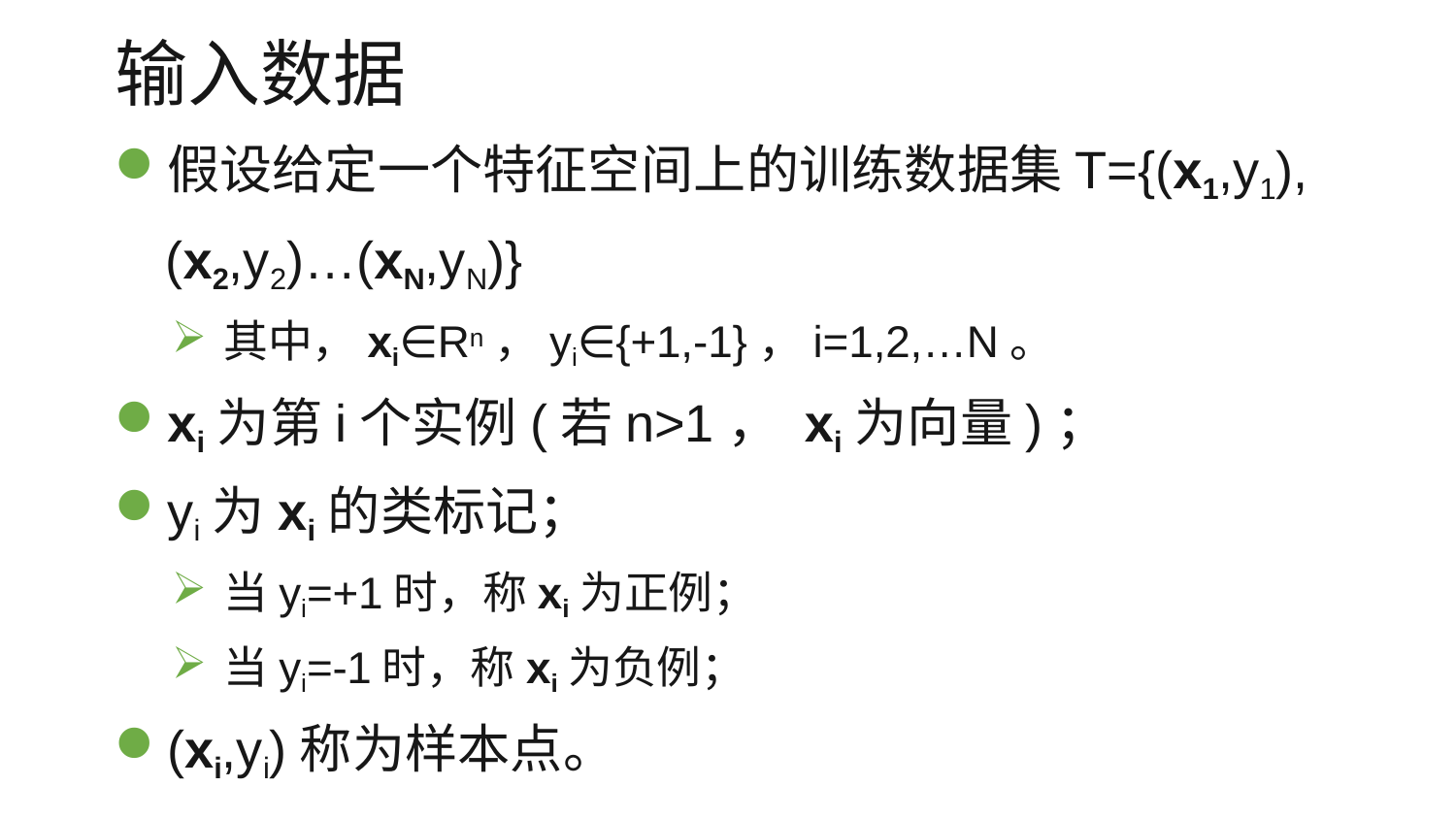

# 输入数据
假设给定一个特征空间上的训练数据集T={(x1,y1),  (x2,y2)…(xN,yN)}
其中，xi∈Rn，yi∈{+1,-1}，i=1,2,…N。
xi为第i个实例(若n>1， xi为向量)；
yi为xi的类标记；
当yi=+1时，称xi为正例；
当yi=-1时，称xi为负例；
(xi,yi)称为样本点。